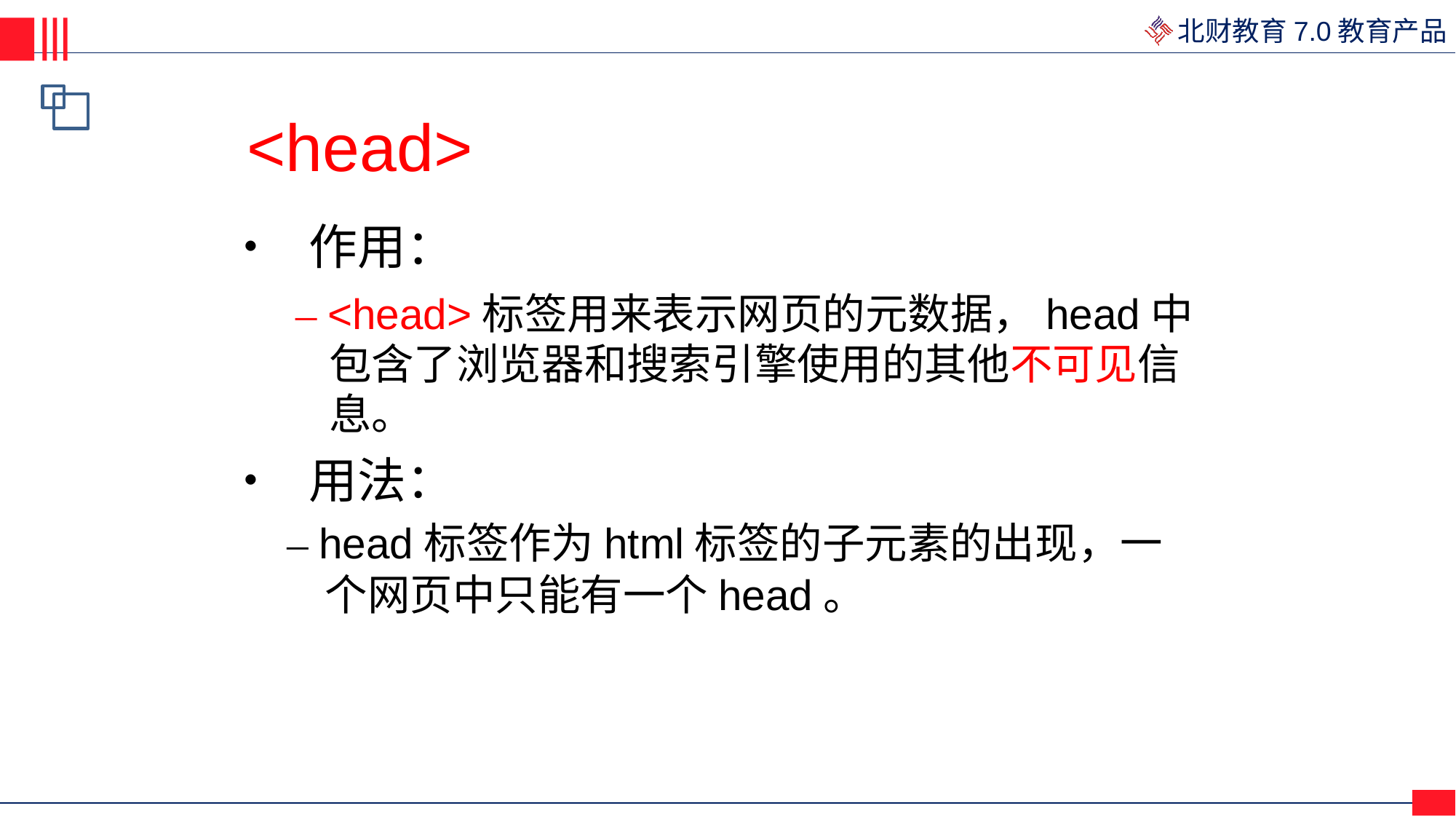

<head>
•  作用：
– <head>标签用来表示网页的元数据，head中
	包含了浏览器和搜索引擎使用的其他不可见信
	息。
•  用法：
– head标签作为html标签的子元素的出现，一
个网页中只能有一个head。